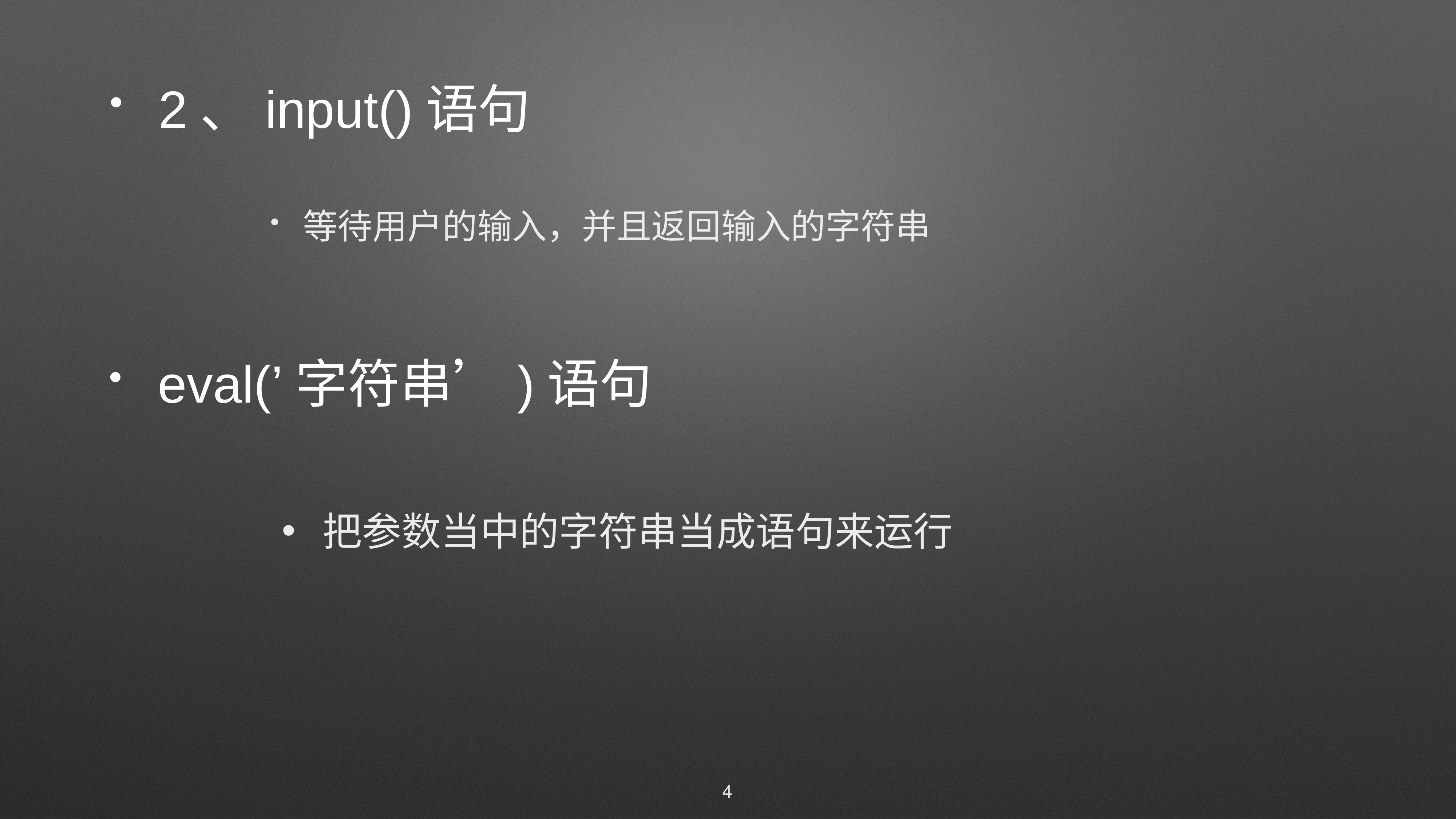

# 2、input()语句
等待用户的输入，并且返回输入的字符串
eval(’字符串’)语句

把参数当中的字符串当成语句来运行
4